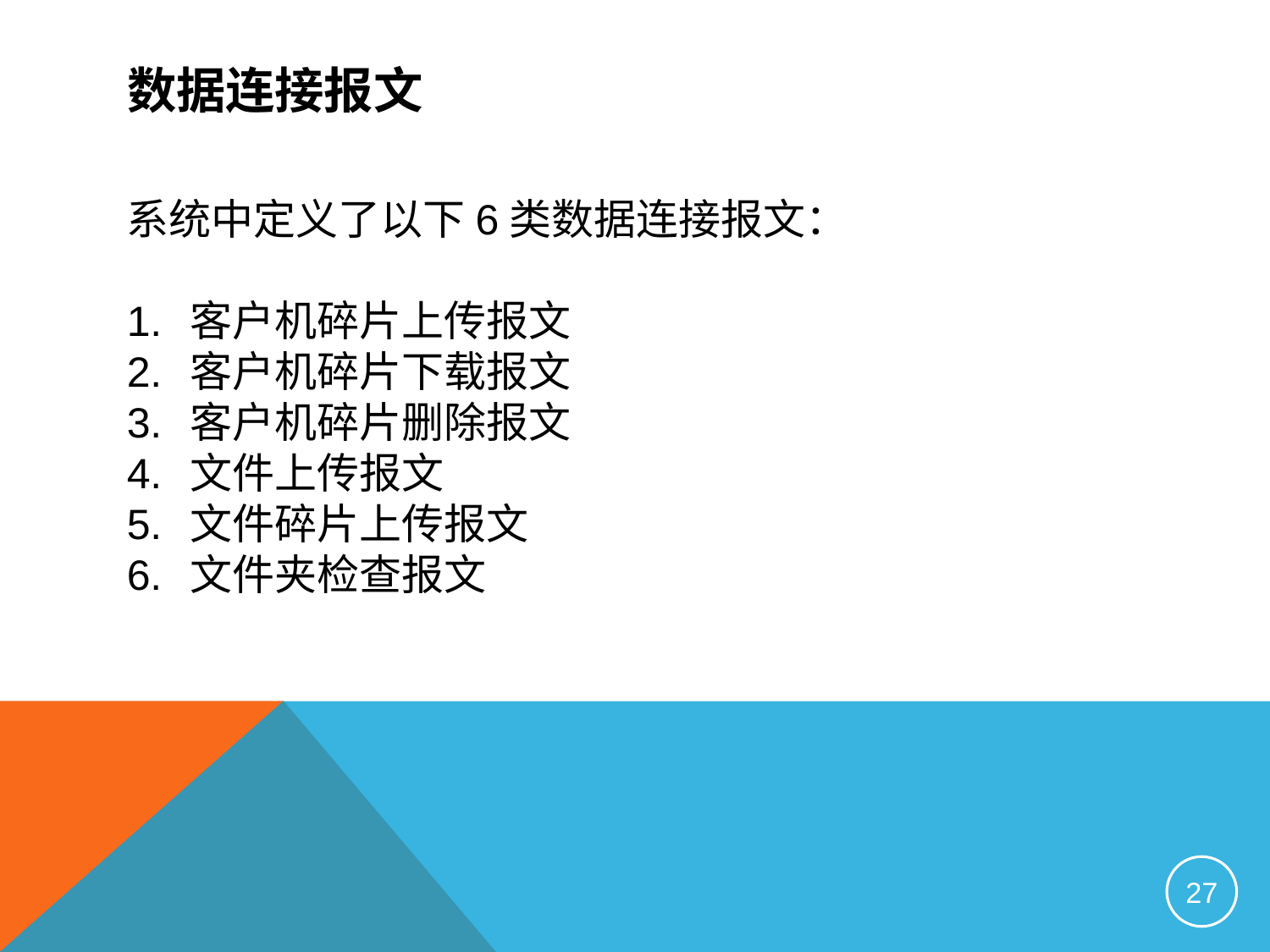

# 数据连接报文
系统中定义了以下6类数据连接报文：

客户机碎片上传报文
客户机碎片下载报文
客户机碎片删除报文
文件上传报文
文件碎片上传报文
文件夹检查报文
27